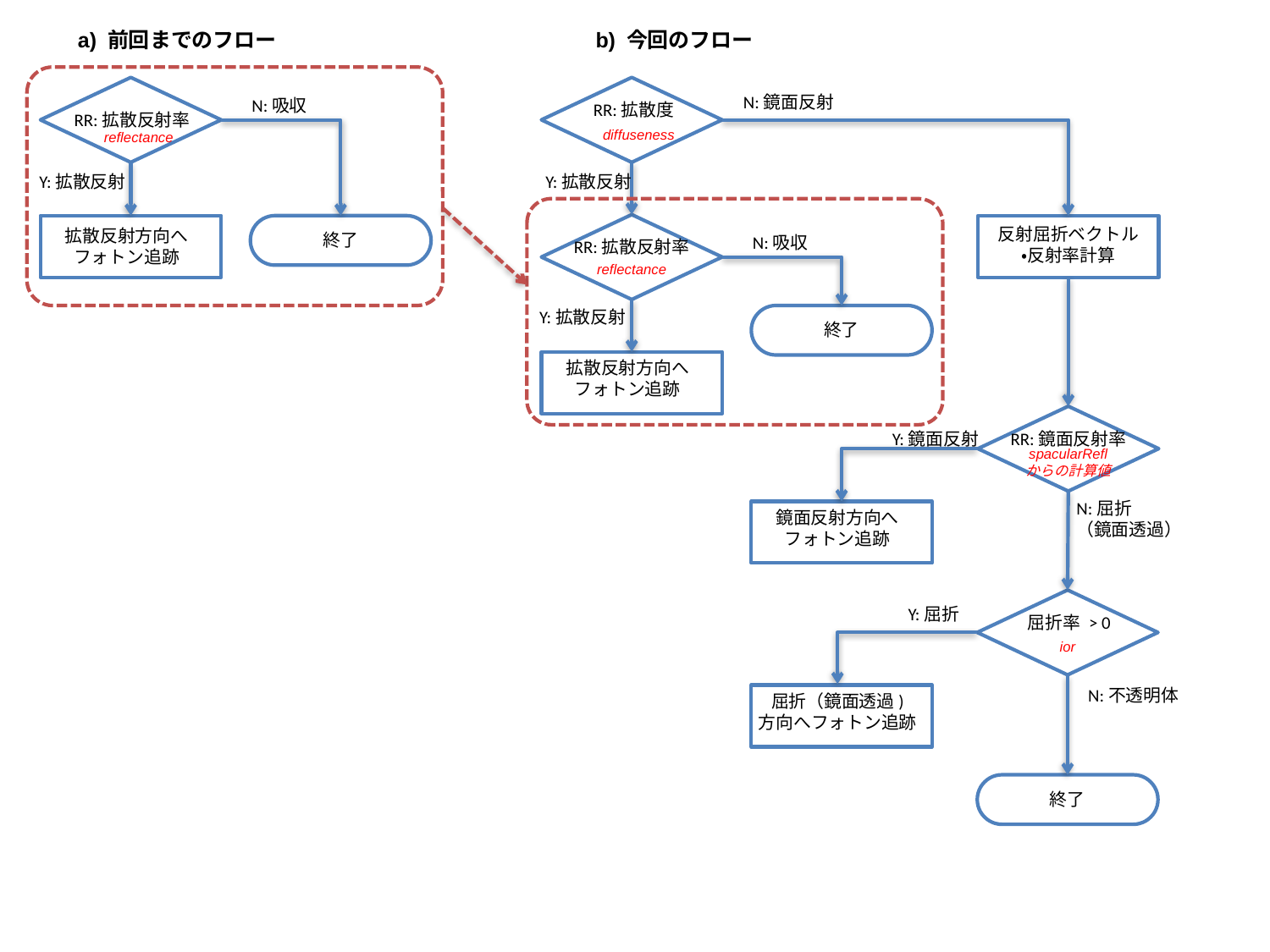

a) 前回までのフロー
b) 今回のフロー

N:鏡面反射
N:吸収
RR:拡散度
RR:拡散反射率
diffuseness
reflectance
Y:拡散反射
Y:拡散反射

終了

反射屈折ベクトル
・反射率計算
拡散反射方向へ
フォトン追跡
N:吸収
RR:拡散反射率
reflectance
Y:拡散反射

終了
拡散反射方向へ
フォトン追跡

Y:鏡面反射
RR:鏡面反射率
spacularRefl
からの計算値
N:屈折
（鏡面透過）
鏡面反射方向へ
フォトン追跡

Y:屈折
屈折率 > 0
ior
N:不透明体
屈折（鏡面透過)
方向へフォトン追跡

終了